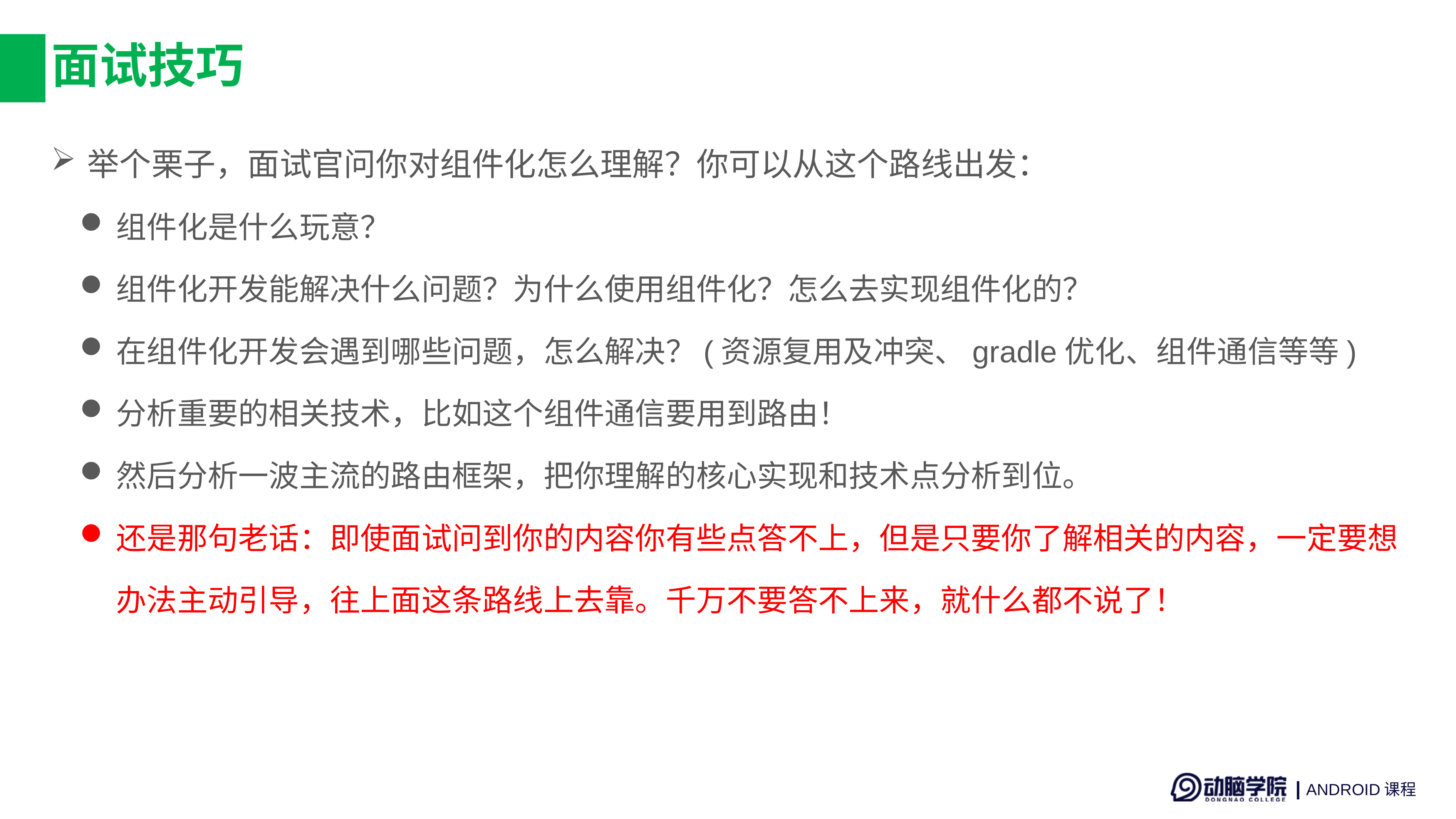

# 面试技巧
举个栗子，面试官问你对组件化怎么理解？你可以从这个路线出发：
组件化是什么玩意？
组件化开发能解决什么问题？为什么使用组件化？怎么去实现组件化的？
在组件化开发会遇到哪些问题，怎么解决？(资源复用及冲突、gradle优化、组件通信等等)
分析重要的相关技术，比如这个组件通信要用到路由！
然后分析一波主流的路由框架，把你理解的核心实现和技术点分析到位。
还是那句老话：即使面试问到你的内容你有些点答不上，但是只要你了解相关的内容，一定要想办法主动引导，往上面这条路线上去靠。千万不要答不上来，就什么都不说了！